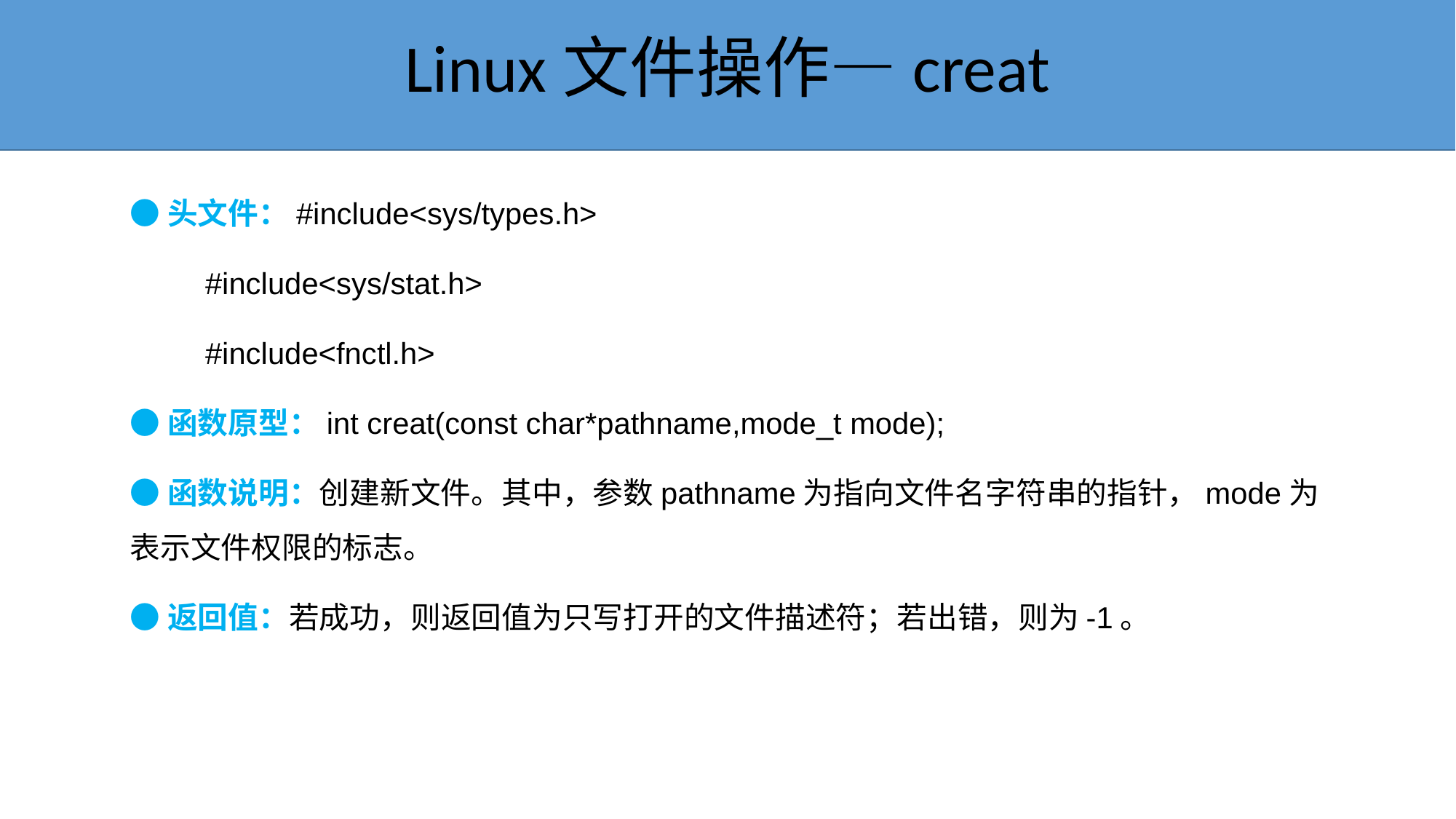

# Linux文件操作—creat

●头文件：#include<sys/types.h>
         #include<sys/stat.h>
         #include<fnctl.h>
●函数原型：int creat(const char*pathname,mode_t mode);
●函数说明：创建新文件。其中，参数pathname为指向文件名字符串的指针，mode为表示文件权限的标志。
●返回值：若成功，则返回值为只写打开的文件描述符；若出错，则为-1。